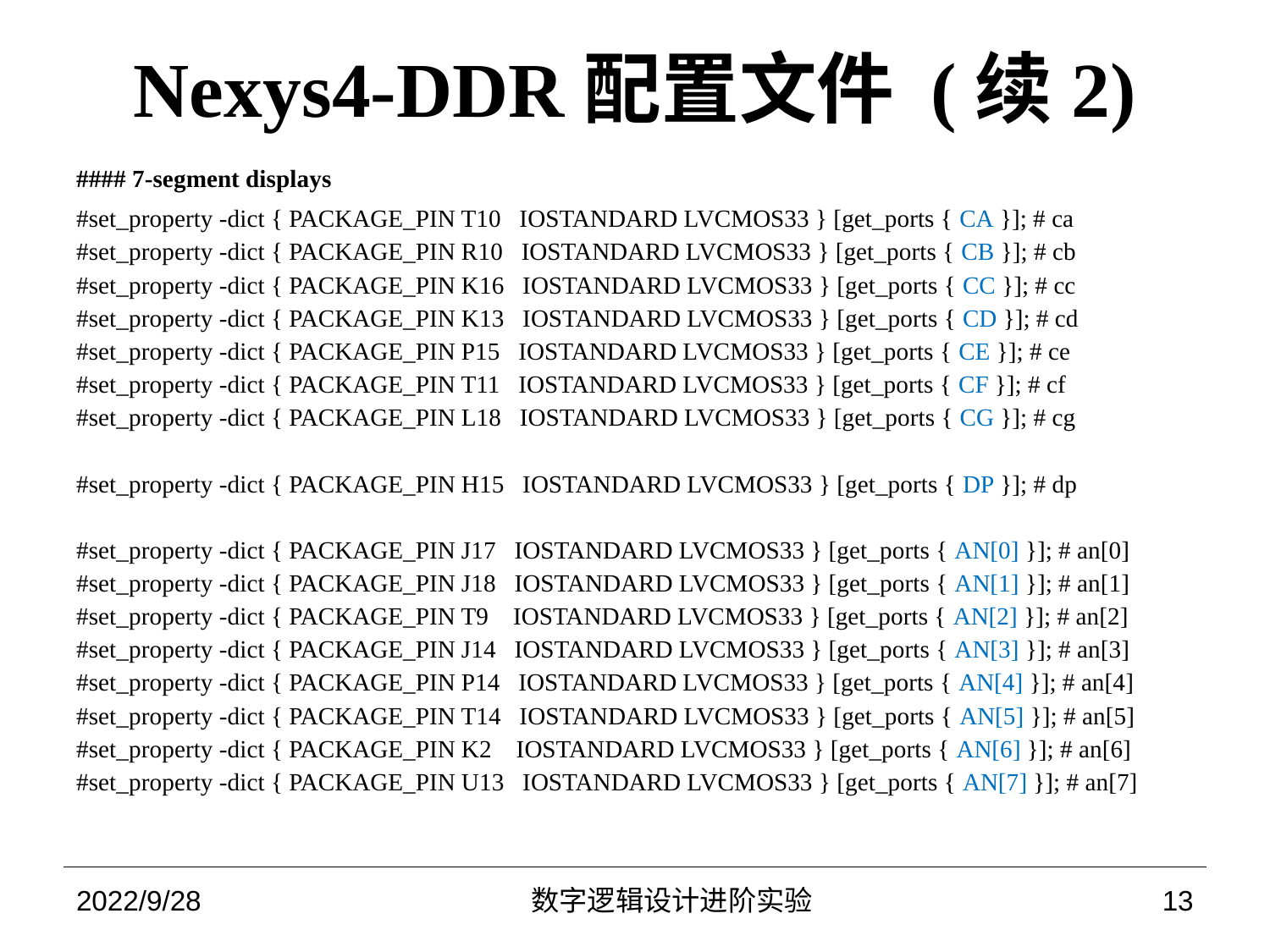

# Nexys4-DDR配置文件 (续2)
#### 7-segment displays
#set_property -dict { PACKAGE_PIN T10   IOSTANDARD LVCMOS33 } [get_ports { CA }]; # ca
#set_property -dict { PACKAGE_PIN R10   IOSTANDARD LVCMOS33 } [get_ports { CB }]; # cb
#set_property -dict { PACKAGE_PIN K16   IOSTANDARD LVCMOS33 } [get_ports { CC }]; # cc
#set_property -dict { PACKAGE_PIN K13   IOSTANDARD LVCMOS33 } [get_ports { CD }]; # cd
#set_property -dict { PACKAGE_PIN P15   IOSTANDARD LVCMOS33 } [get_ports { CE }]; # ce
#set_property -dict { PACKAGE_PIN T11   IOSTANDARD LVCMOS33 } [get_ports { CF }]; # cf
#set_property -dict { PACKAGE_PIN L18   IOSTANDARD LVCMOS33 } [get_ports { CG }]; # cg

#set_property -dict { PACKAGE_PIN H15   IOSTANDARD LVCMOS33 } [get_ports { DP }]; # dp

#set_property -dict { PACKAGE_PIN J17   IOSTANDARD LVCMOS33 } [get_ports { AN[0] }]; # an[0]
#set_property -dict { PACKAGE_PIN J18   IOSTANDARD LVCMOS33 } [get_ports { AN[1] }]; # an[1]
#set_property -dict { PACKAGE_PIN T9    IOSTANDARD LVCMOS33 } [get_ports { AN[2] }]; # an[2]
#set_property -dict { PACKAGE_PIN J14   IOSTANDARD LVCMOS33 } [get_ports { AN[3] }]; # an[3]
#set_property -dict { PACKAGE_PIN P14   IOSTANDARD LVCMOS33 } [get_ports { AN[4] }]; # an[4]
#set_property -dict { PACKAGE_PIN T14   IOSTANDARD LVCMOS33 } [get_ports { AN[5] }]; # an[5]
#set_property -dict { PACKAGE_PIN K2    IOSTANDARD LVCMOS33 } [get_ports { AN[6] }]; # an[6]
#set_property -dict { PACKAGE_PIN U13   IOSTANDARD LVCMOS33 } [get_ports { AN[7] }]; # an[7]

2022/9/28
数字逻辑设计进阶实验
13